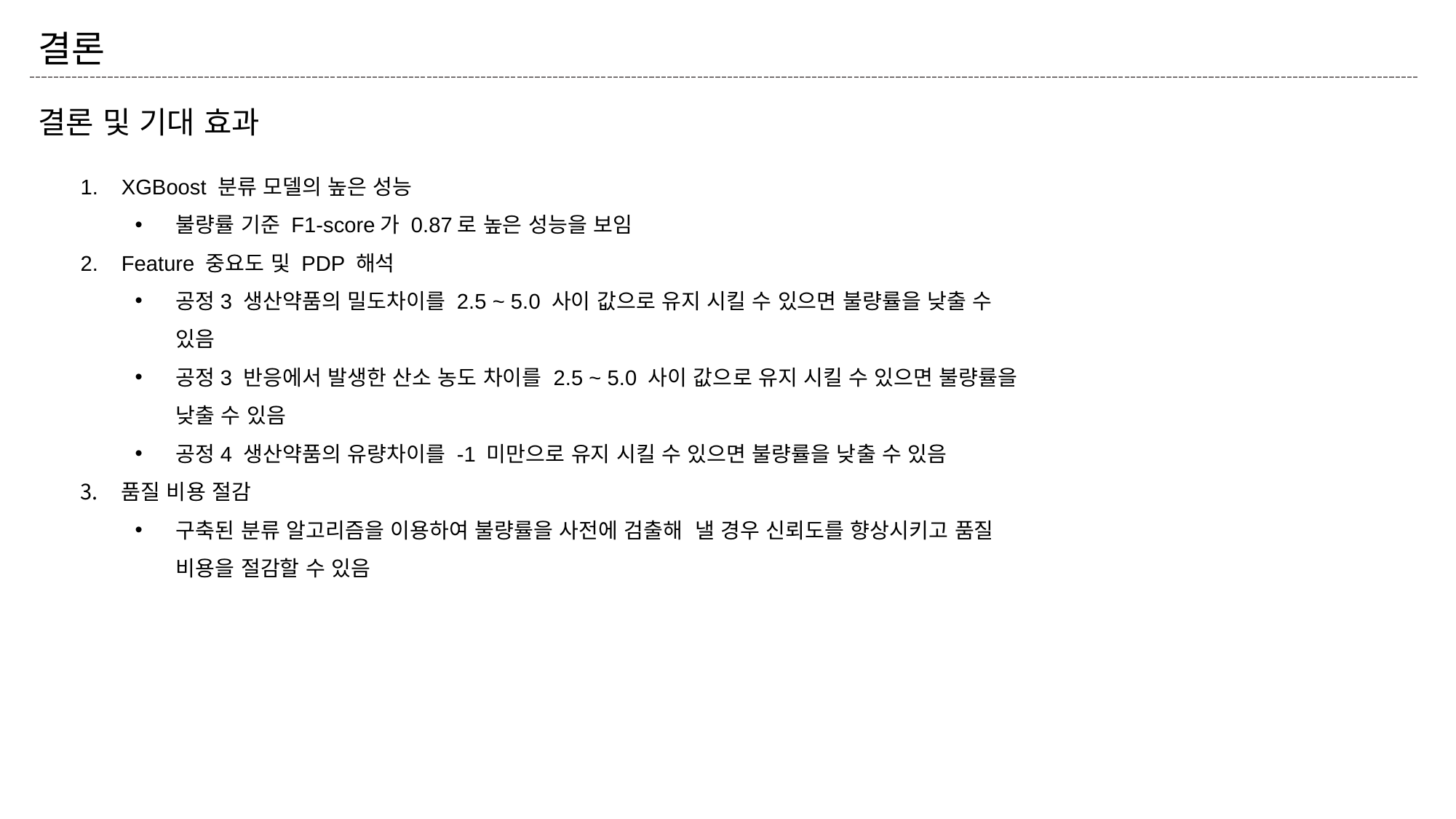

결론
결론 및 기대 효과
XGBoost 분류 모델의 높은 성능
불량률 기준 F1-score가 0.87로 높은 성능을 보임
Feature 중요도 및 PDP 해석
공정3 생산약품의 밀도차이를 2.5 ~ 5.0 사이 값으로 유지 시킬 수 있으면 불량률을 낮출 수 있음
공정3 반응에서 발생한 산소 농도 차이를 2.5 ~ 5.0 사이 값으로 유지 시킬 수 있으면 불량률을 낮출 수 있음
공정4 생산약품의 유량차이를 -1 미만으로 유지 시킬 수 있으면 불량률을 낮출 수 있음
품질 비용 절감
구축된 분류 알고리즘을 이용하여 불량률을 사전에 검출해  낼 경우 신뢰도를 향상시키고 품질 비용을 절감할 수 있음